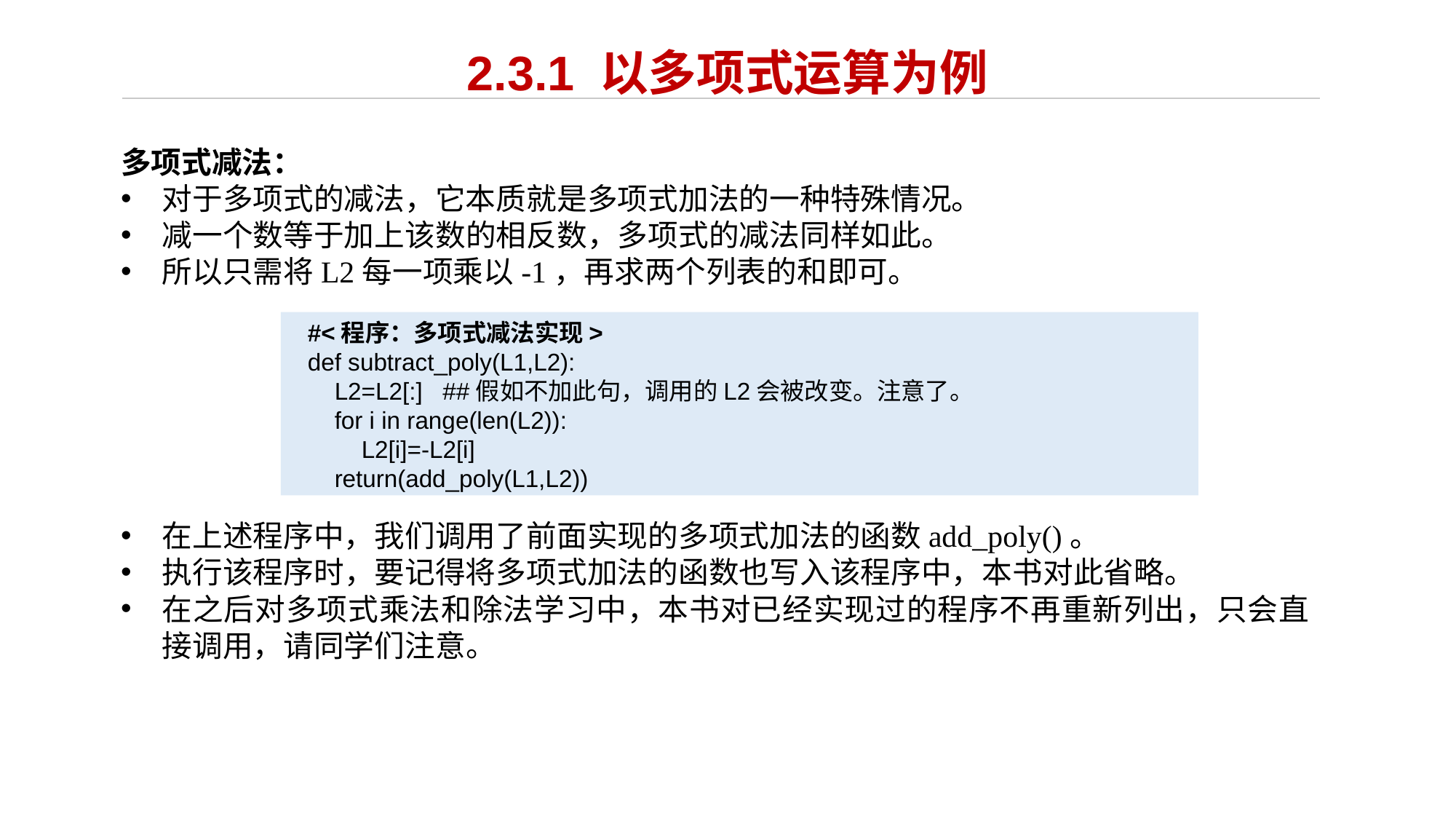

# 2.3.1 以多项式运算为例
多项式减法：
对于多项式的减法，它本质就是多项式加法的一种特殊情况。
减一个数等于加上该数的相反数，多项式的减法同样如此。
所以只需将L2每一项乘以-1，再求两个列表的和即可。
#<程序：多项式减法实现>
def subtract_poly(L1,L2):
    L2=L2[:]   ##假如不加此句，调用的L2会被改变。注意了。
    for i in range(len(L2)):
        L2[i]=-L2[i]
    return(add_poly(L1,L2))
在上述程序中，我们调用了前面实现的多项式加法的函数add_poly()。
执行该程序时，要记得将多项式加法的函数也写入该程序中，本书对此省略。
在之后对多项式乘法和除法学习中，本书对已经实现过的程序不再重新列出，只会直接调用，请同学们注意。